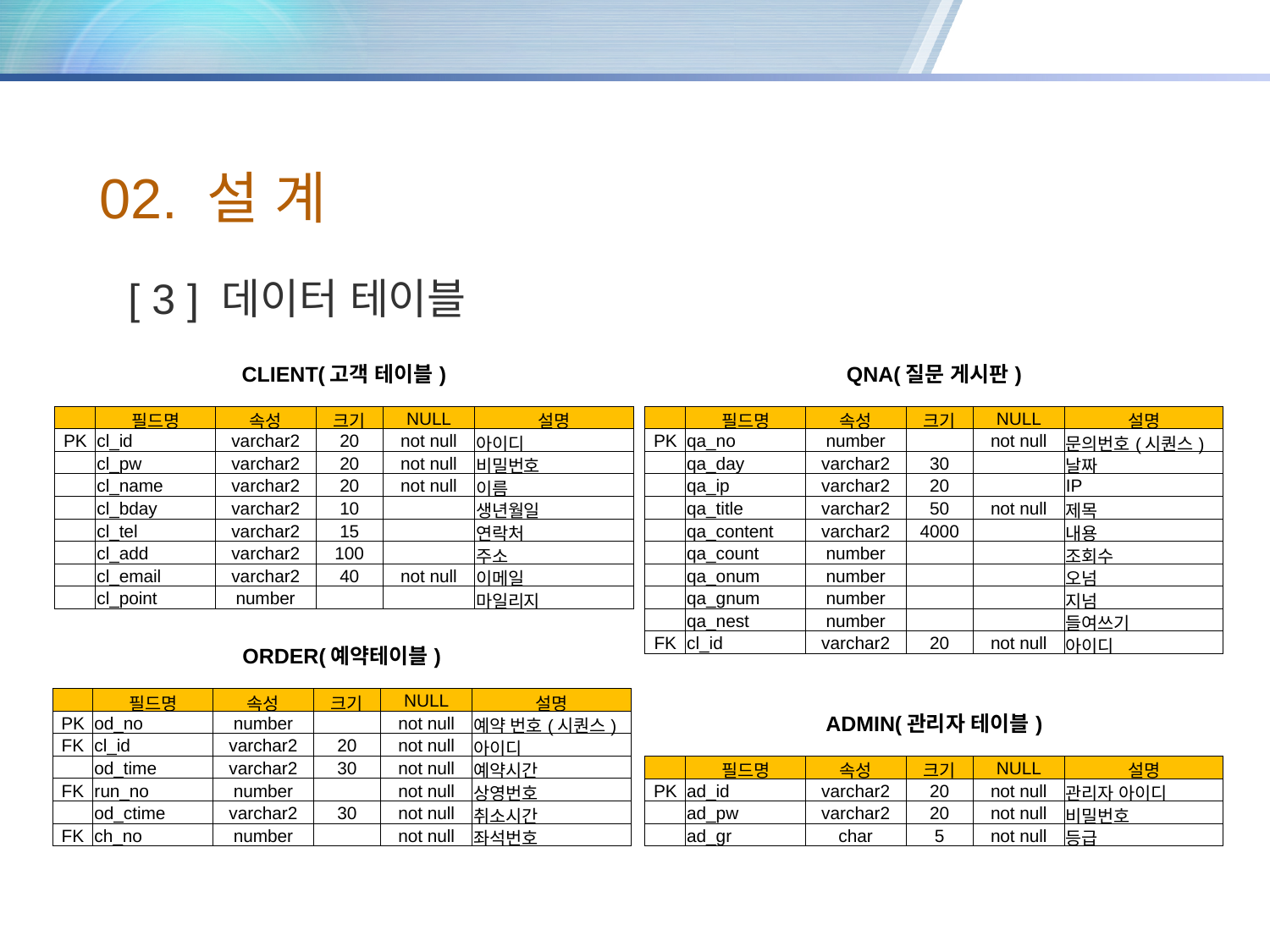

02. 설 계
[ 3 ] 데이터 테이블
| CLIENT(고객 테이블) |  |  |  |  |  |
| --- | --- | --- | --- | --- | --- |
|  |  |  |  |  |  |
|  | 필드명 | 속성 | 크기 | NULL | 설명 |
| PK | cl\_id | varchar2 | 20 | not null | 아이디 |
|  | cl\_pw | varchar2 | 20 | not null | 비밀번호 |
|  | cl\_name | varchar2 | 20 | not null | 이름 |
|  | cl\_bday | varchar2 | 10 |  | 생년월일 |
|  | cl\_tel | varchar2 | 15 |  | 연락처 |
|  | cl\_add | varchar2 | 100 |  | 주소 |
|  | cl\_email | varchar2 | 40 | not null | 이메일 |
|  | cl\_point | number |  |  | 마일리지 |
| QNA(질문 게시판) |  |  |  |  |  |
| --- | --- | --- | --- | --- | --- |
|  |  |  |  |  |  |
|  | 필드명 | 속성 | 크기 | NULL | 설명 |
| PK | qa\_no | number |  | not null | 문의번호(시퀀스) |
|  | qa\_day | varchar2 | 30 |  | 날짜 |
|  | qa\_ip | varchar2 | 20 |  | IP |
|  | qa\_title | varchar2 | 50 | not null | 제목 |
|  | qa\_content | varchar2 | 4000 |  | 내용 |
|  | qa\_count | number |  |  | 조회수 |
|  | qa\_onum | number |  |  | 오넘 |
|  | qa\_gnum | number |  |  | 지넘 |
|  | qa\_nest | number |  |  | 들여쓰기 |
| FK | cl\_id | varchar2 | 20 | not null | 아이디 |
| ORDER(예약테이블) |  |  |  |  |  |
| --- | --- | --- | --- | --- | --- |
|  |  |  |  |  |  |
|  | 필드명 | 속성 | 크기 | NULL | 설명 |
| PK | od\_no | number |  | not null | 예약 번호(시퀀스) |
| FK | cl\_id | varchar2 | 20 | not null | 아이디 |
|  | od\_time | varchar2 | 30 | not null | 예약시간 |
| FK | run\_no | number |  | not null | 상영번호 |
|  | od\_ctime | varchar2 | 30 | not null | 취소시간 |
| FK | ch\_no | number |  | not null | 좌석번호 |
| ADMIN(관리자 테이블) |  |  |  |  |  |
| --- | --- | --- | --- | --- | --- |
|  |  |  |  |  |  |
|  | 필드명 | 속성 | 크기 | NULL | 설명 |
| PK | ad\_id | varchar2 | 20 | not null | 관리자 아이디 |
|  | ad\_pw | varchar2 | 20 | not null | 비밀번호 |
|  | ad\_gr | char | 5 | not null | 등급 |